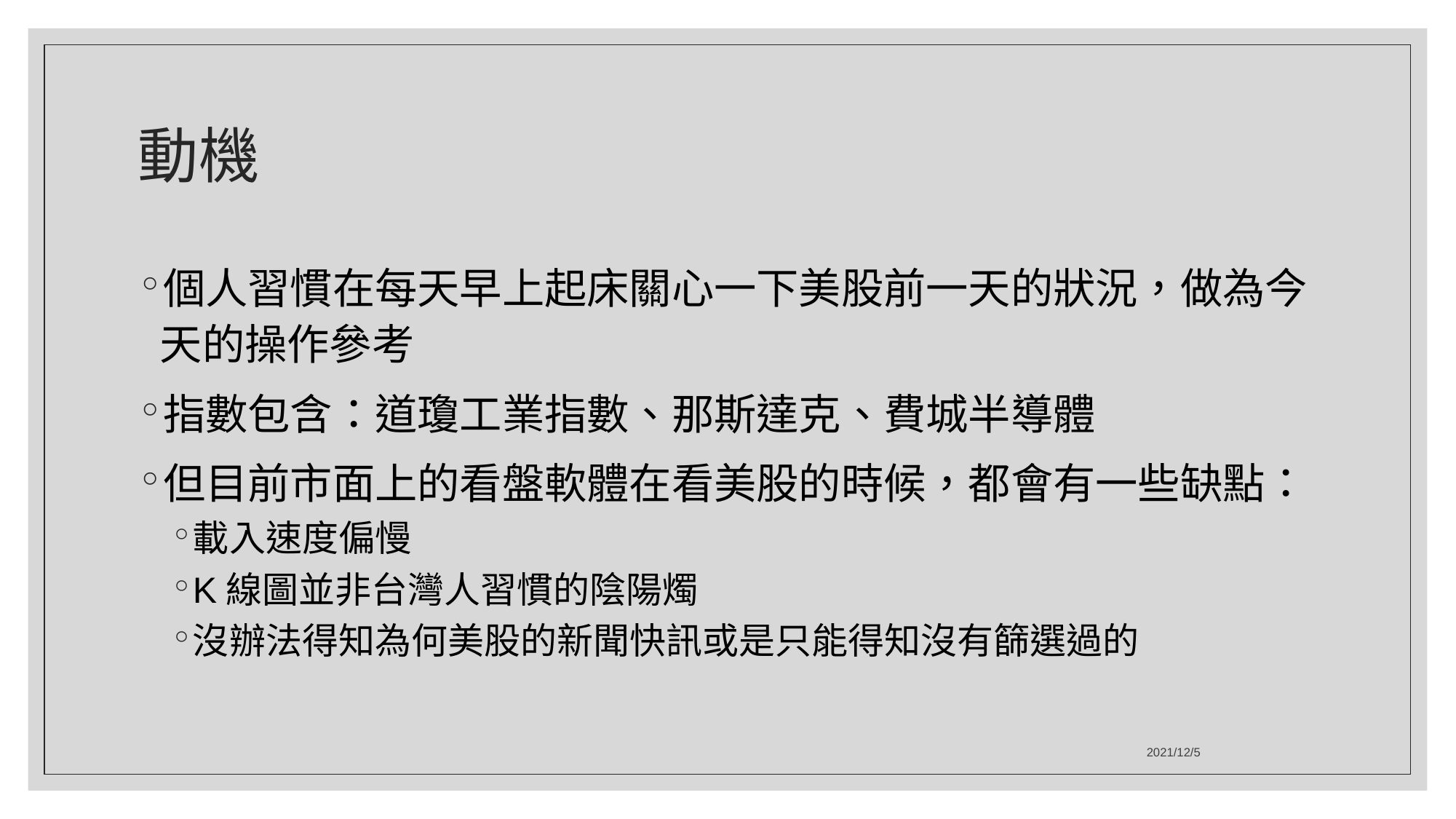

# 動機
個人習慣在每天早上起床關心一下美股前一天的狀況，做為今天的操作參考
指數包含：道瓊工業指數、那斯達克、費城半導體
但目前市面上的看盤軟體在看美股的時候，都會有一些缺點：
載入速度偏慢
K線圖並非台灣人習慣的陰陽燭
沒辦法得知為何美股的新聞快訊或是只能得知沒有篩選過的
2021/12/5